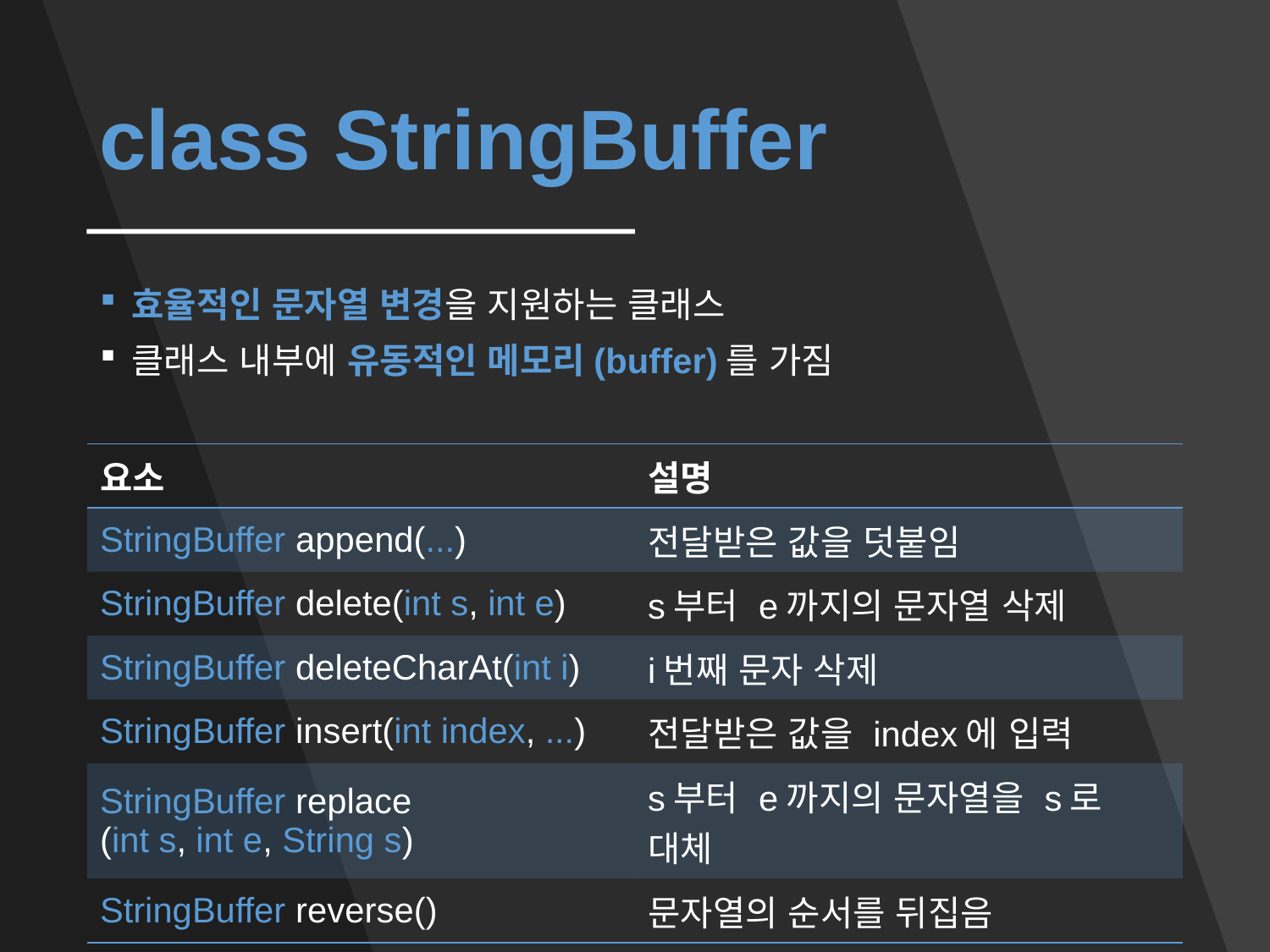

# class StringBuffer

효율적인 문자열 변경을 지원하는 클래스
클래스 내부에 유동적인 메모리(buffer)를 가짐
| 요소 | 설명 |
| --- | --- |
| StringBuffer append(...) | 전달받은 값을 덧붙임 |
| StringBuffer delete(int s, int e) | s부터 e까지의 문자열 삭제 |
| StringBuffer deleteCharAt(int i) | i번째 문자 삭제 |
| StringBuffer insert(int index, ...) | 전달받은 값을 index에 입력 |
| StringBuffer replace (int s, int e, String s) | s부터 e까지의 문자열을 s로 대체 |
| StringBuffer reverse() | 문자열의 순서를 뒤집음 |